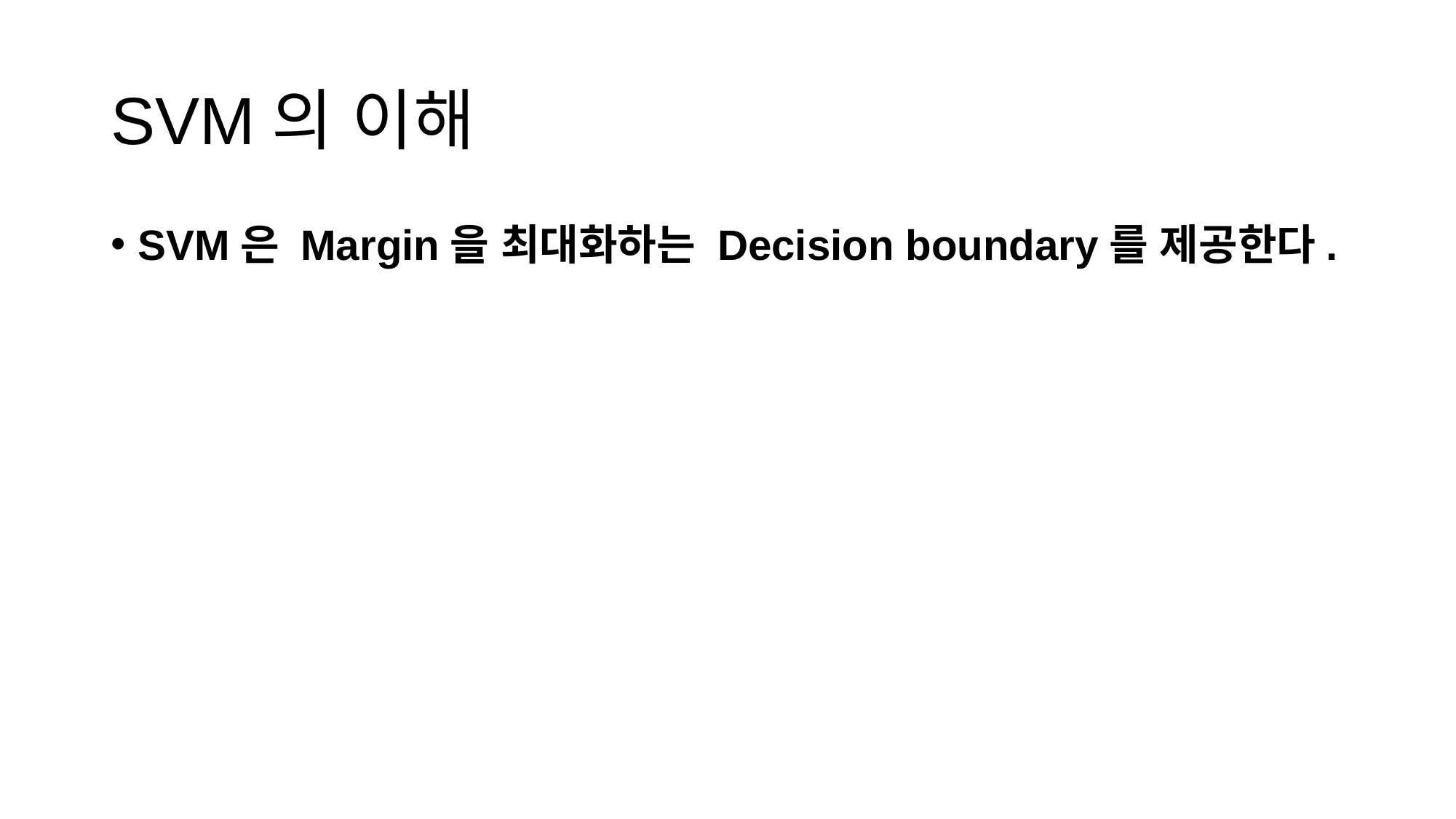

# SVM의 이해
SVM은 Margin을 최대화하는 Decision boundary를 제공한다.